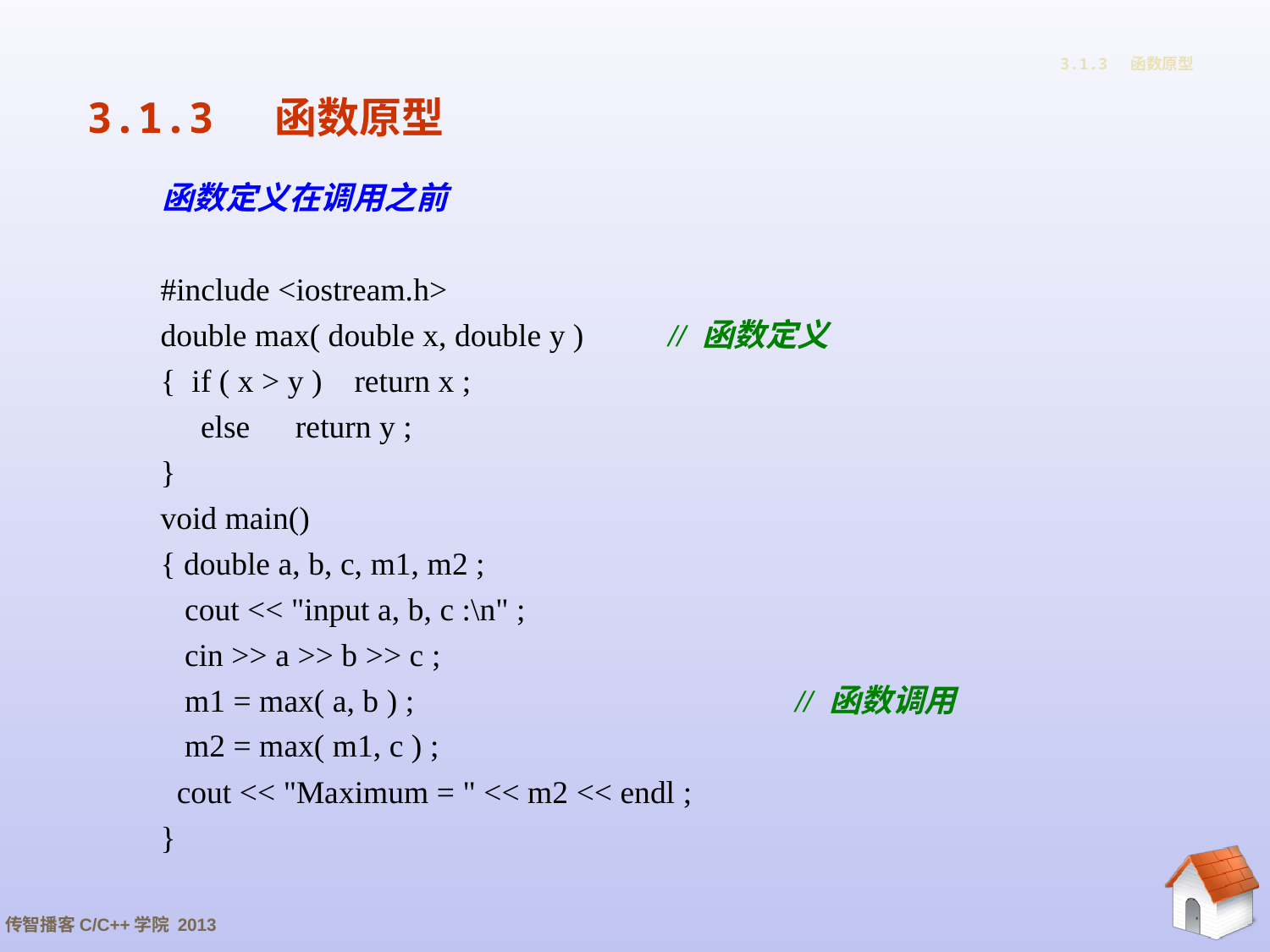

# 3.1.3  函数原型
3.1.3  函数原型
函数定义在调用之前
#include <iostream.h>
double max( double x, double y )	// 函数定义
{  if ( x > y )    return x ;
     else	 return y ;
}
void main()
{ double a, b, c, m1, m2 ;
   cout << "input a, b, c :\n" ;
   cin >> a >> b >> c ;
   m1 = max( a, b ) ;			// 函数调用
   m2 = max( m1, c ) ;
  cout << "Maximum = " << m2 << endl ;
}